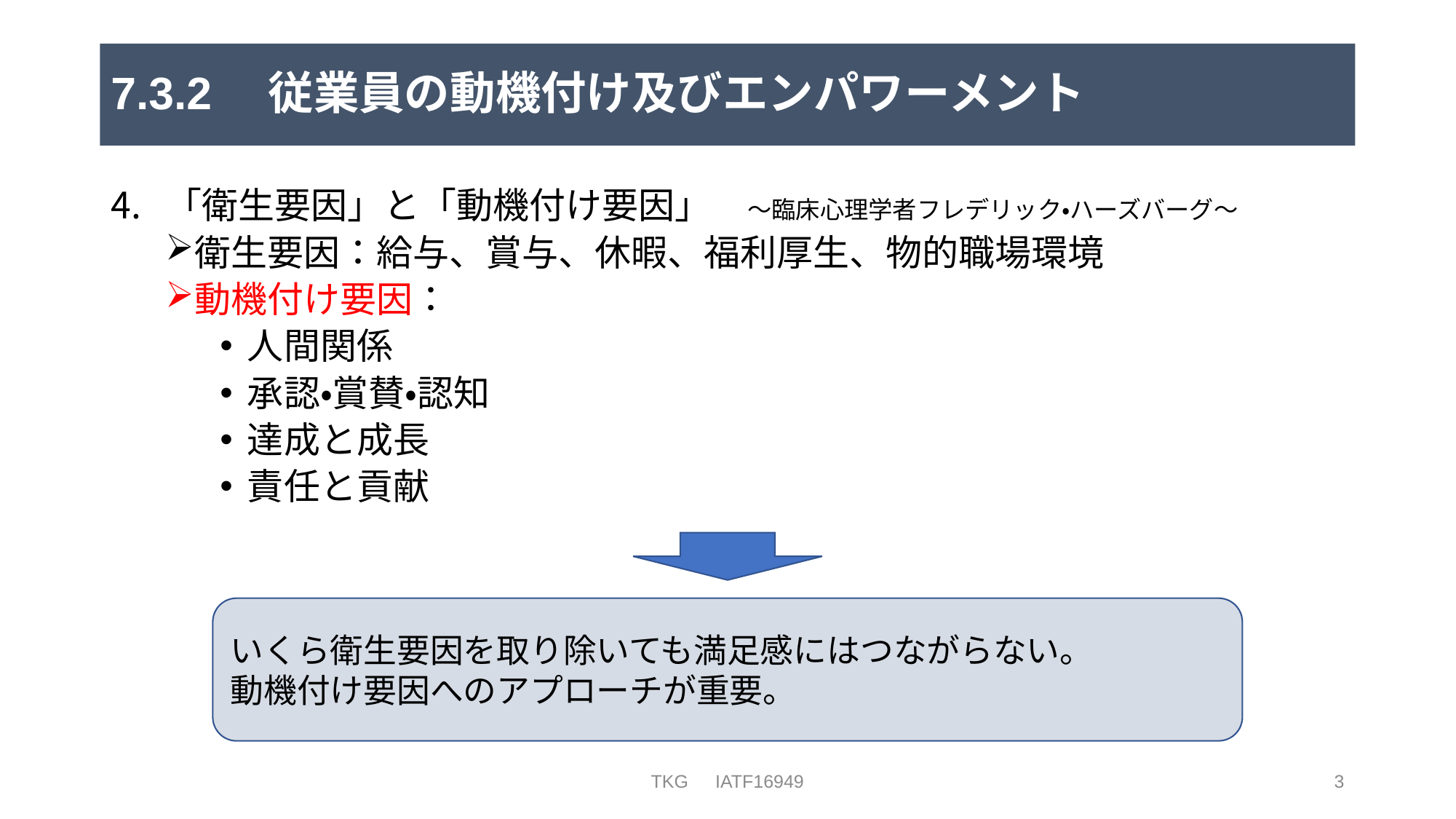

# 7.3.2　従業員の動機付け及びエンパワーメント
「衛生要因」と「動機付け要因」　～臨床心理学者フレデリック・ハーズバーグ～
衛生要因：給与、賞与、休暇、福利厚生、物的職場環境
動機付け要因：
人間関係
承認・賞賛・認知
達成と成長
責任と貢献

いくら衛生要因を取り除いても満足感にはつながらない。
動機付け要因へのアプローチが重要。
TKG　IATF16949
3